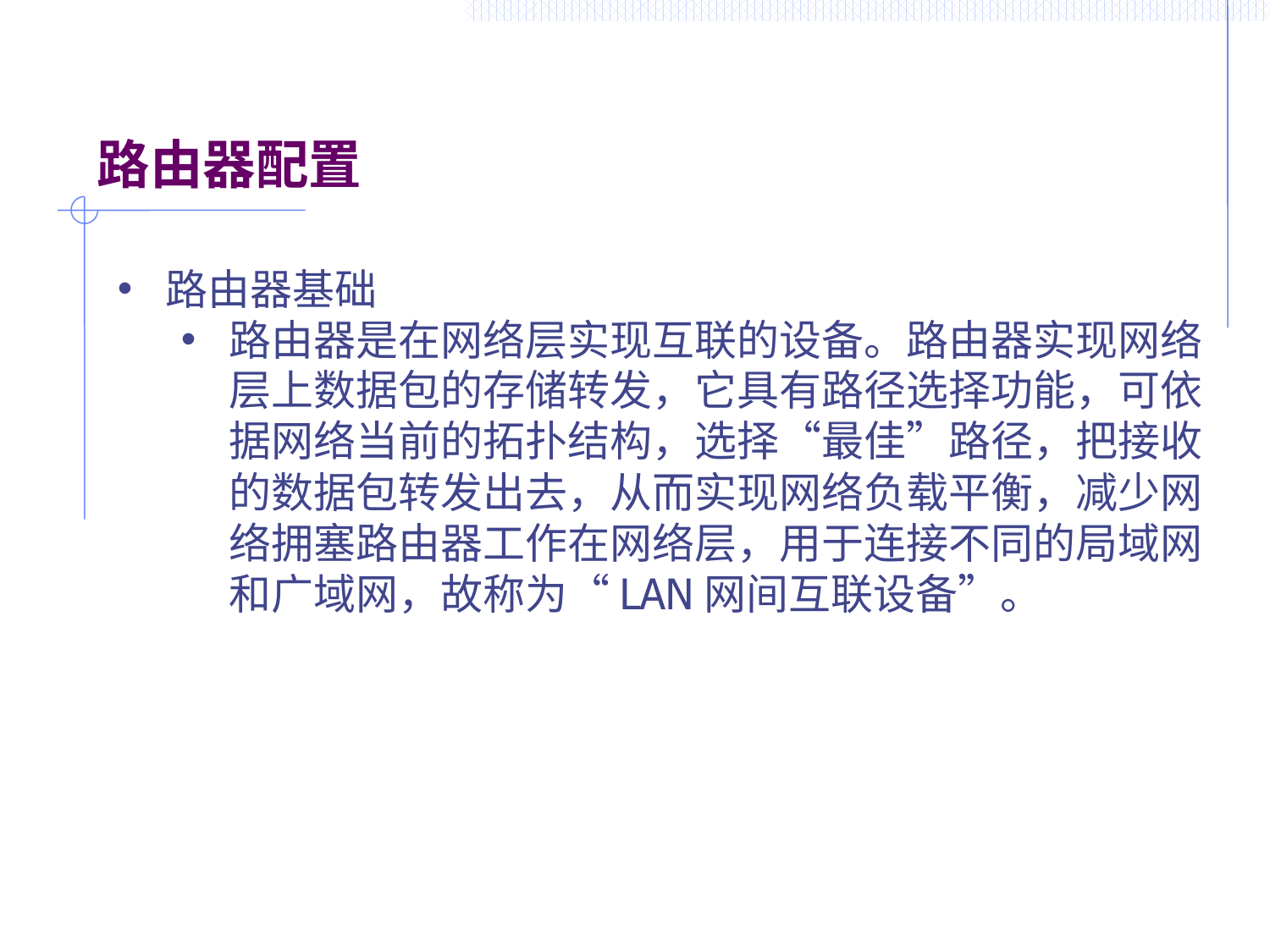

# 路由器配置
路由器基础
路由器是在网络层实现互联的设备。路由器实现网络层上数据包的存储转发，它具有路径选择功能，可依据网络当前的拓扑结构，选择“最佳”路径，把接收的数据包转发出去，从而实现网络负载平衡，减少网络拥塞路由器工作在网络层，用于连接不同的局域网和广域网，故称为“LAN网间互联设备”。